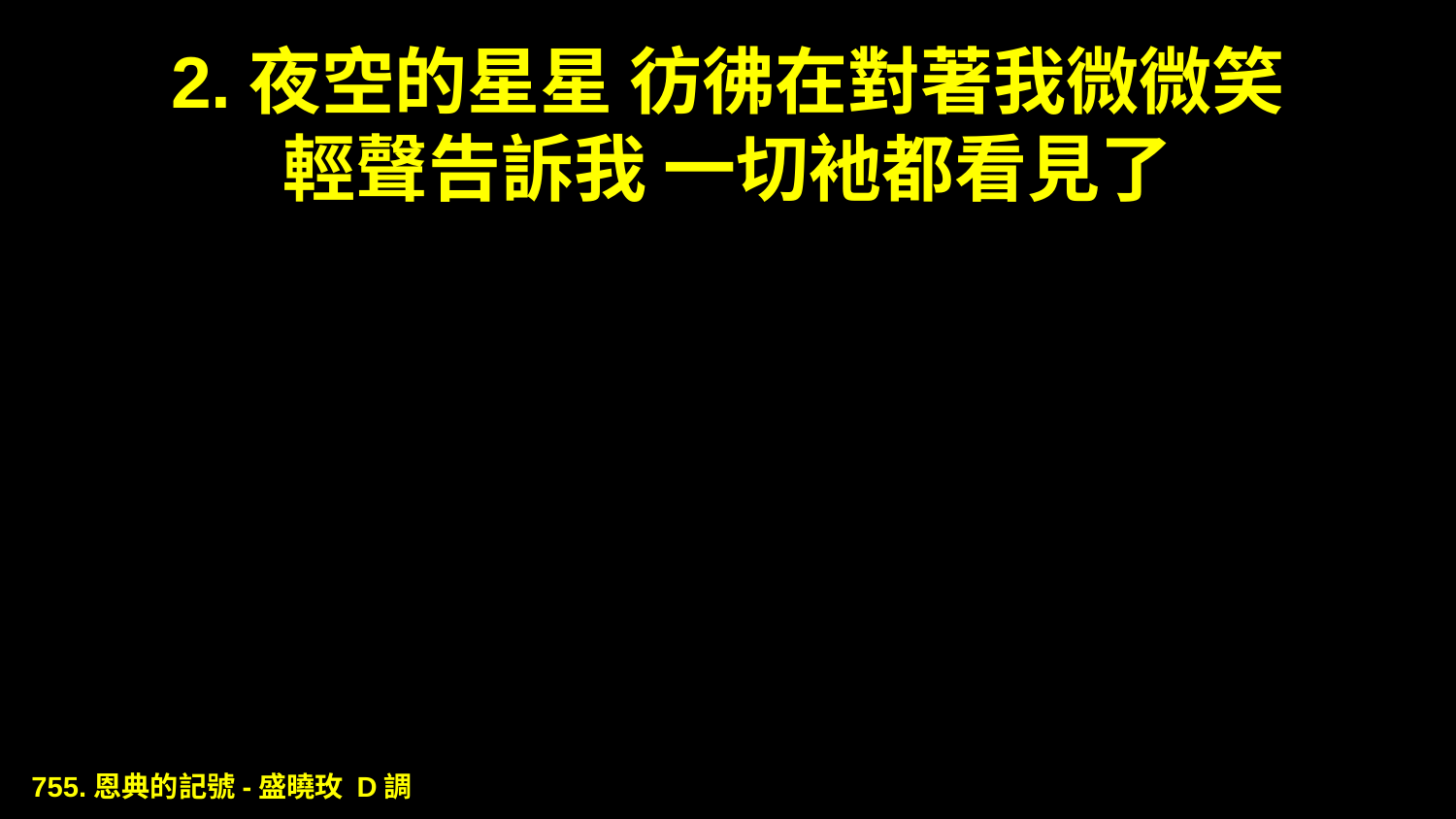

# 2.夜空的星星 彷彿在對著我微微笑 輕聲告訴我 一切衪都看見了
755.恩典的記號-盛曉玫 D調